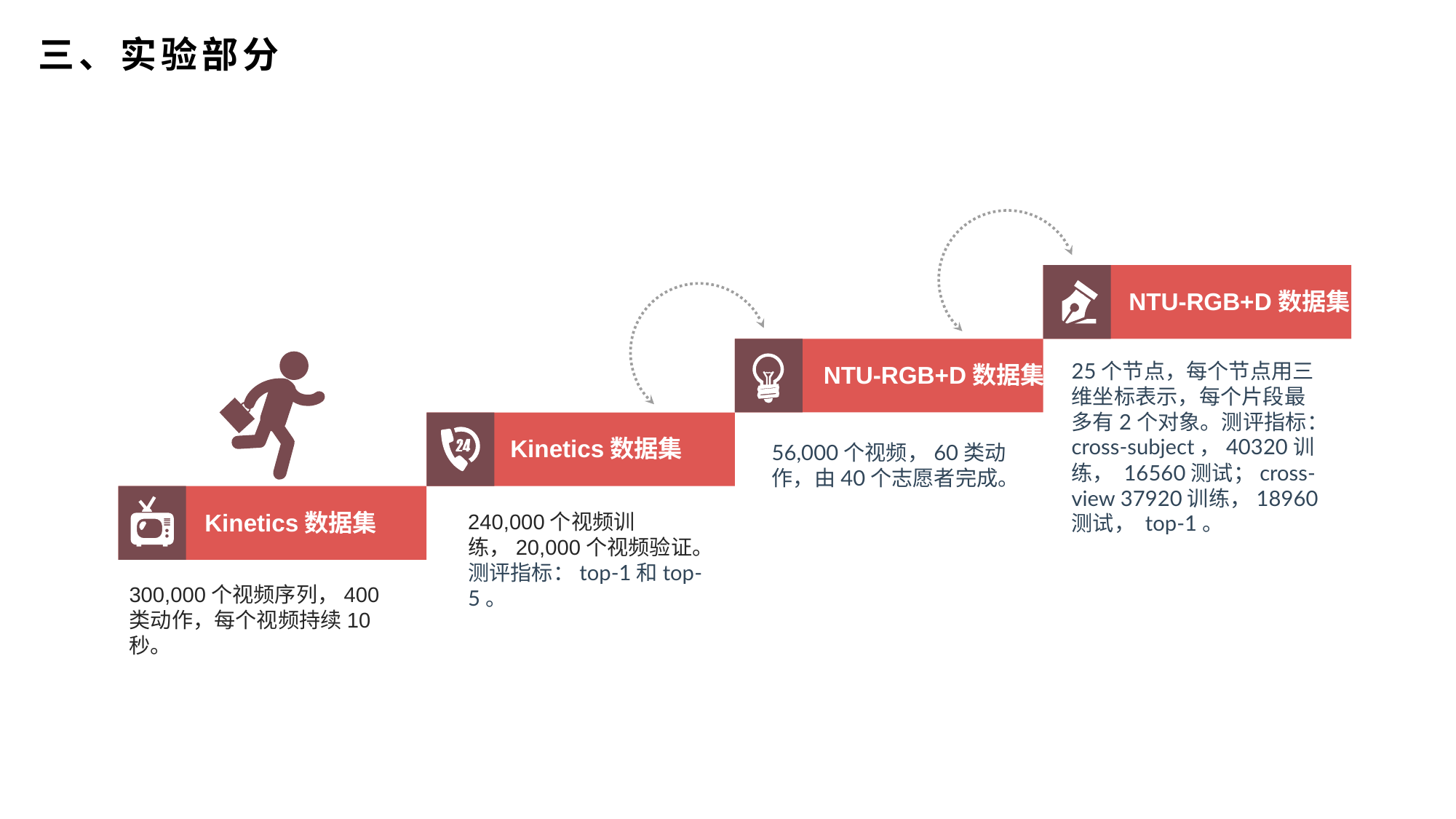

三、实验部分

NTU-RGB+D数据集

25个节点，每个节点用三维坐标表示，每个片段最多有2个对象。测评指标：cross-subject，40320训练， 16560测试；cross-view 37920训练，18960测试， top-1。

NTU-RGB+D数据集

Kinetics数据集
56,000个视频，60类动作，由40个志愿者完成。

Kinetics数据集
240,000个视频训练，20,000个视频验证。测评指标：top-1和top-5。
300,000个视频序列，400类动作，每个视频持续10秒。